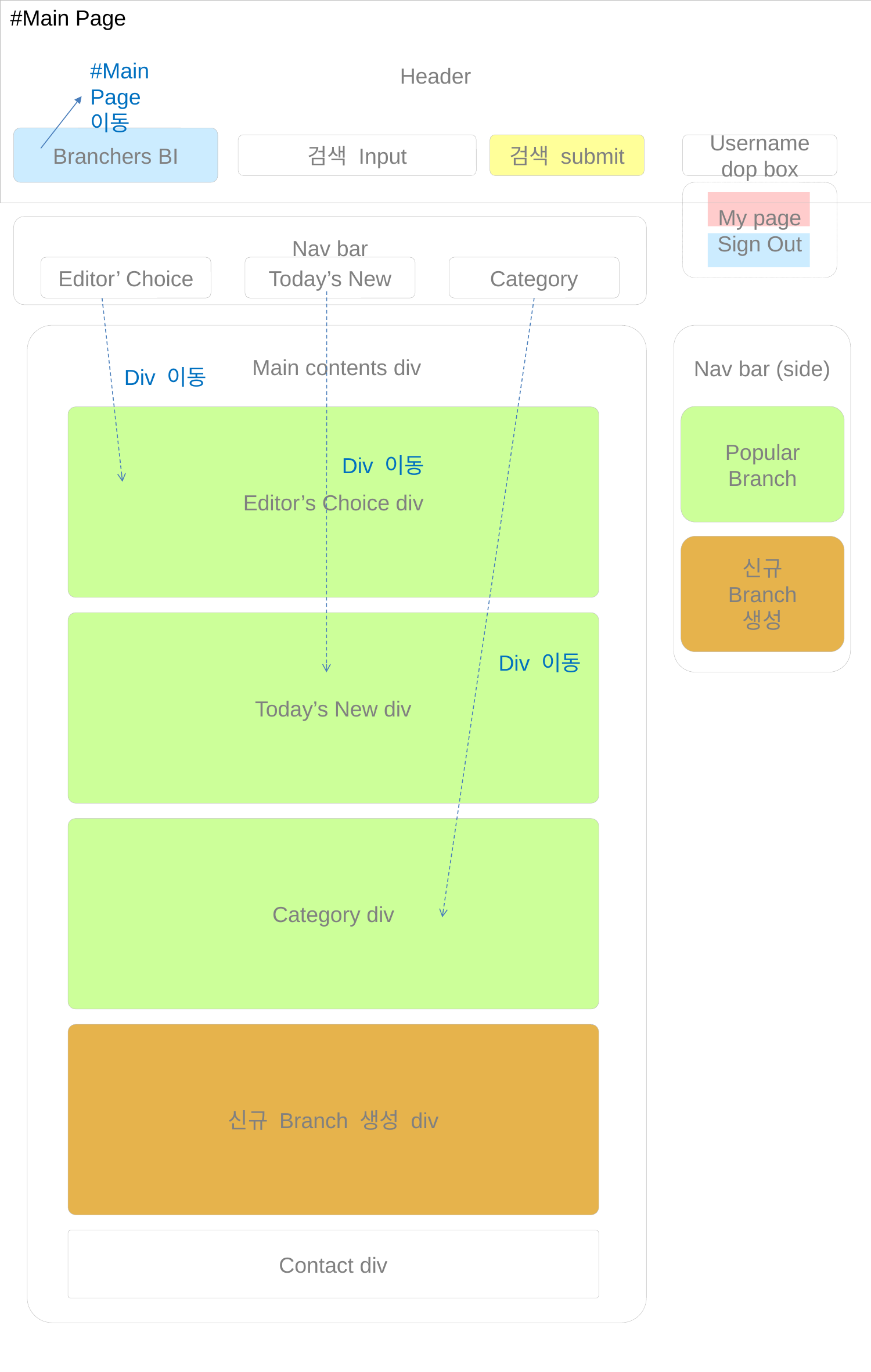

Header

#Main Page
#Main Page이동
Branchers BI
검색 Input
검색 submit
Username dop box
My page
Sign Out

Nav bar

Editor’ Choice
Today’s New
Category
Main contents div

Nav bar (side)

Div 이동
Popular Branch
Editor’s Choice div
Div 이동
신규
Branch
생성
Today’s New div
Div 이동
Category div
신규 Branch 생성 div
Contact div